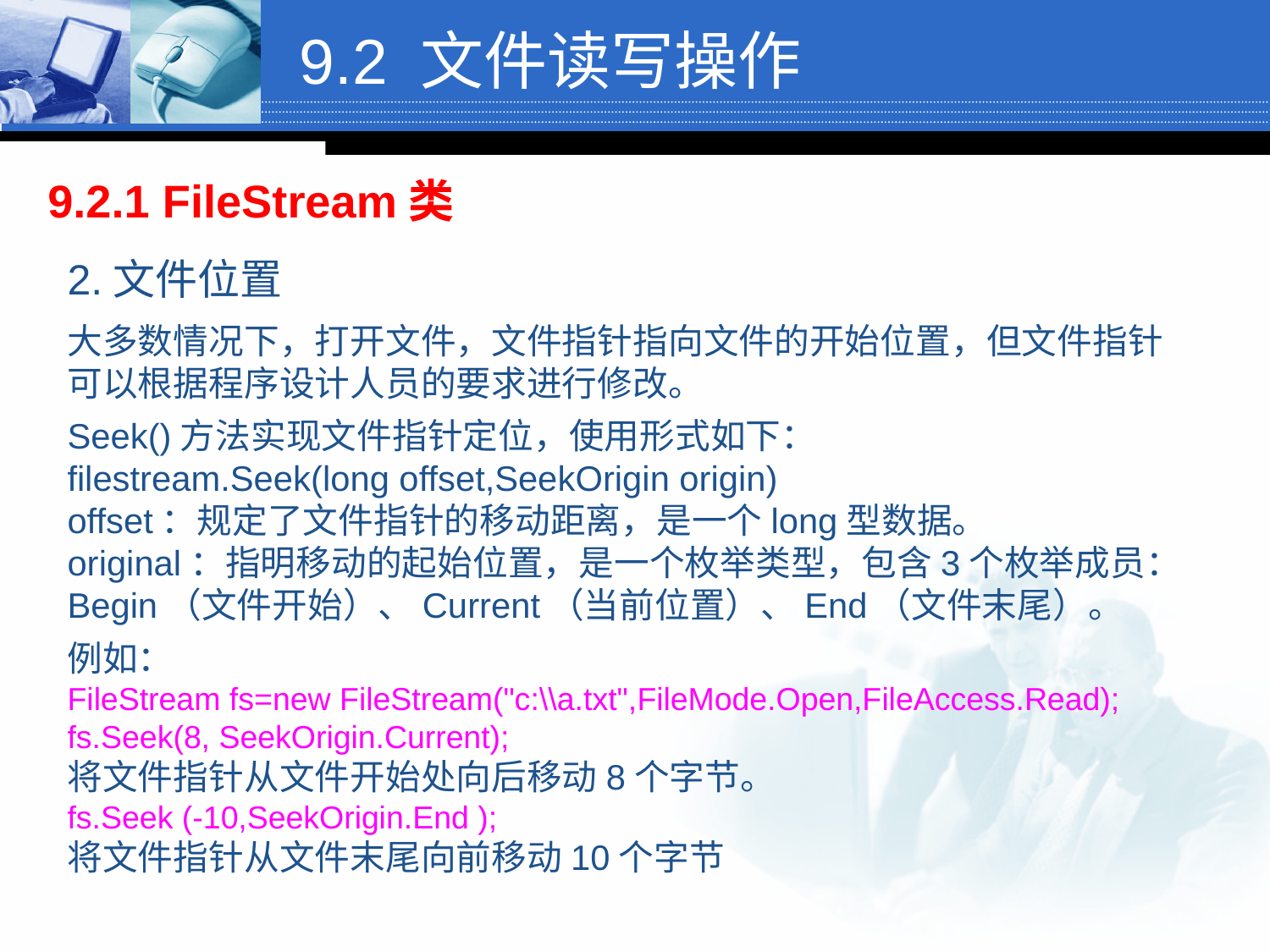

# 9.2 文件读写操作
9.2.1 FileStream类
2.文件位置
大多数情况下，打开文件，文件指针指向文件的开始位置，但文件指针可以根据程序设计人员的要求进行修改。
Seek()方法实现文件指针定位，使用形式如下：
filestream.Seek(long offset,SeekOrigin origin)
offset：规定了文件指针的移动距离，是一个long型数据。
original：指明移动的起始位置，是一个枚举类型，包含3个枚举成员：Begin（文件开始）、Current（当前位置）、End（文件末尾）。
例如：
FileStream fs=new FileStream("c:\\a.txt",FileMode.Open,FileAccess.Read);
fs.Seek(8, SeekOrigin.Current);
将文件指针从文件开始处向后移动8个字节。
fs.Seek (-10,SeekOrigin.End );
将文件指针从文件末尾向前移动10个字节